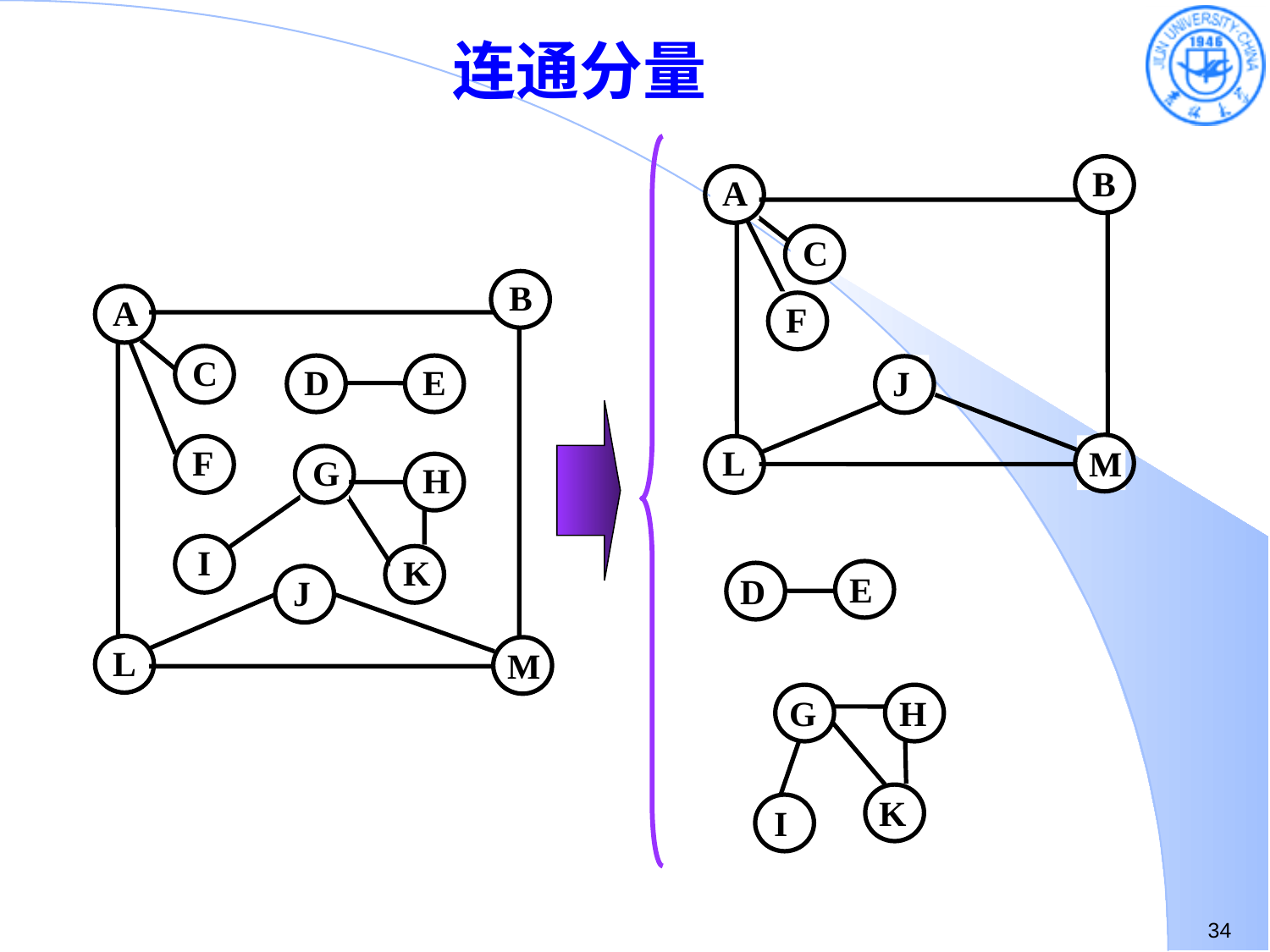

# 连通分量

B

A

C

B

A

F

C

D

E

J

F

L

M
G

H

I

K

E

D
J

L

M

G

H

K

I